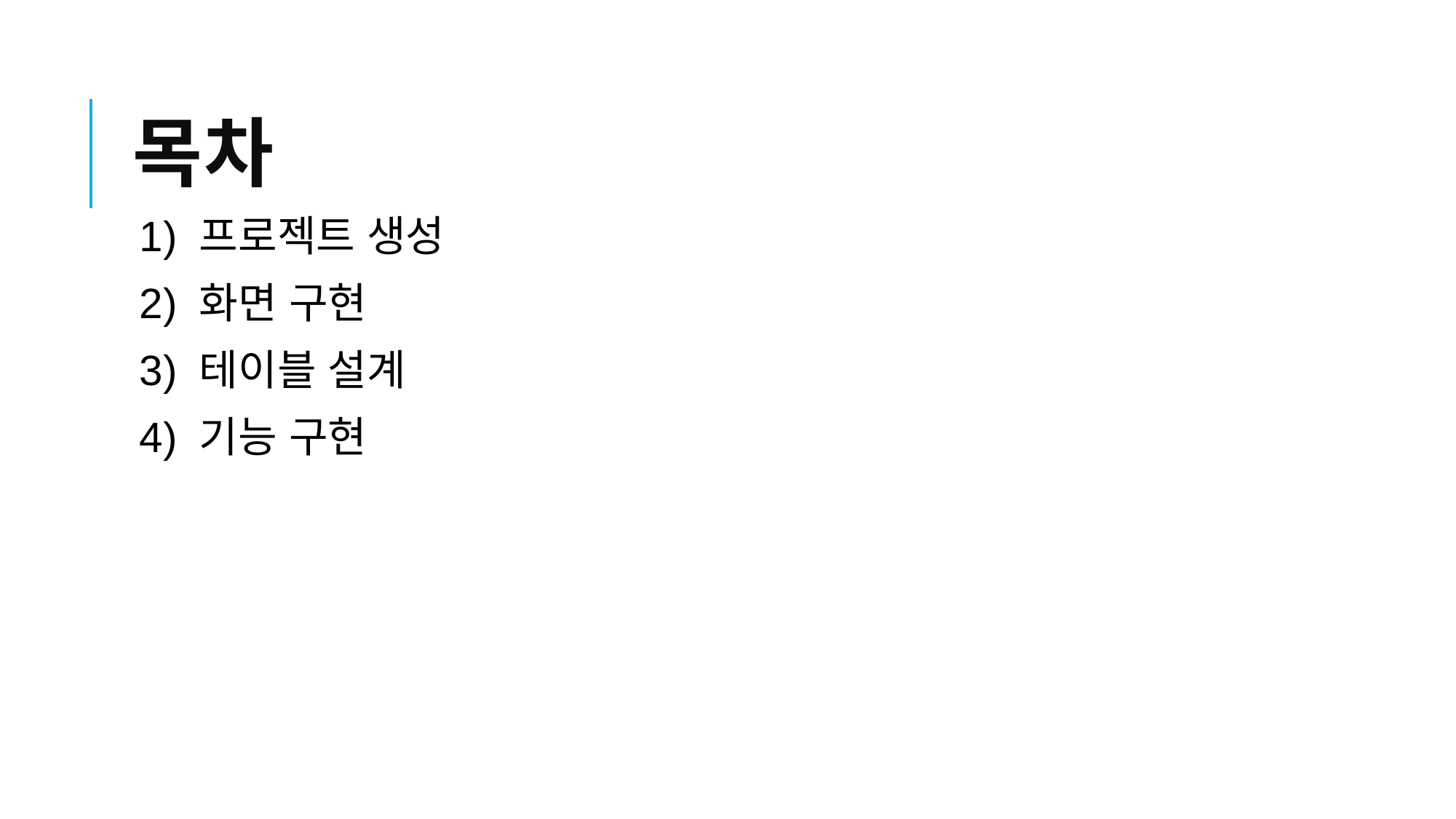

# 목차
1) 프로젝트 생성
2) 화면 구현
3) 테이블 설계
4) 기능 구현